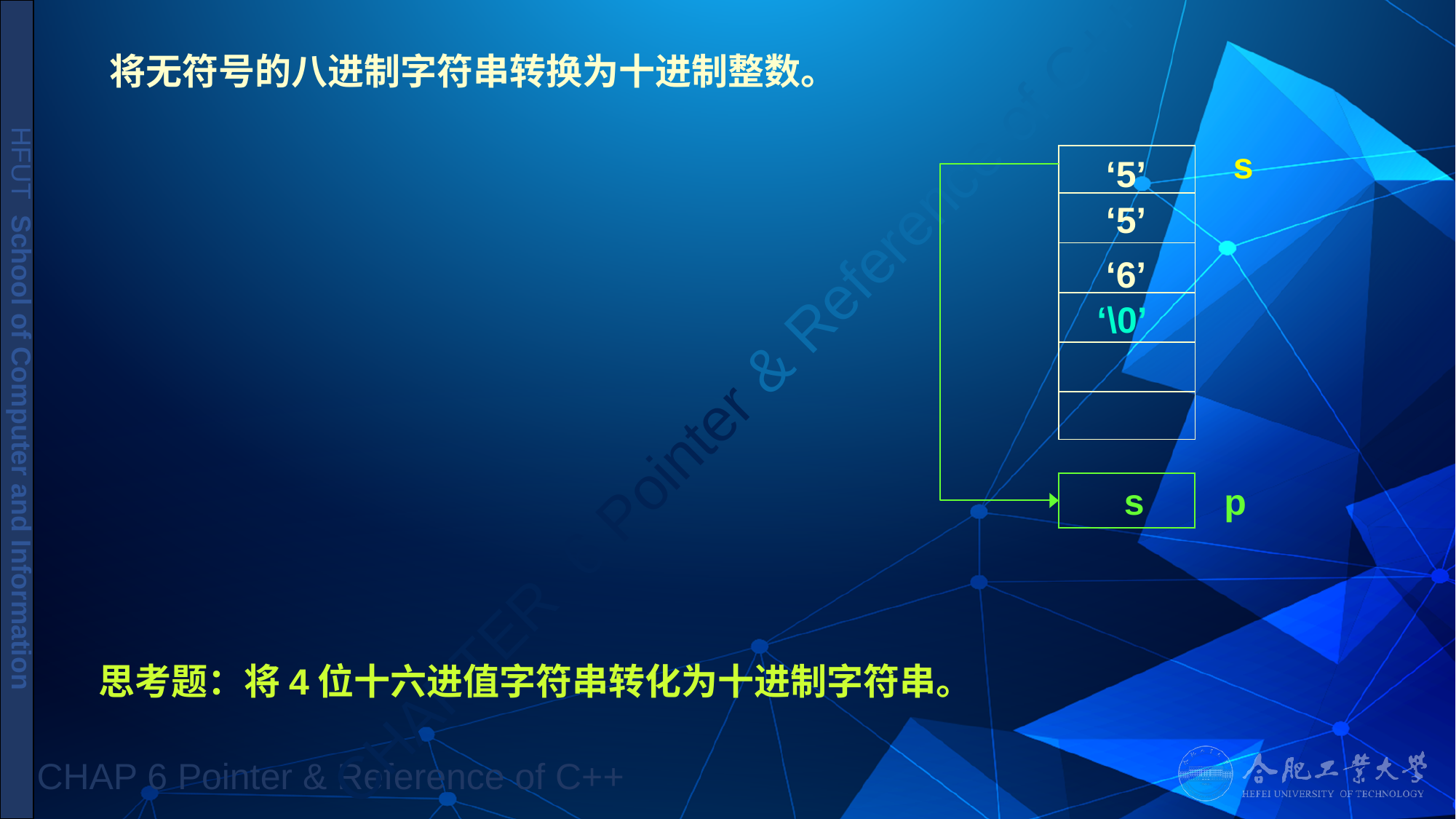

# 将无符号的八进制字符串转换为十进制整数。
s
|  |
| --- |
|  |
|  |
|  |
|  |
|  |
‘5’

‘5’
‘6’
‘\0’

s
p
思考题：将4位十六进值字符串转化为十进制字符串。